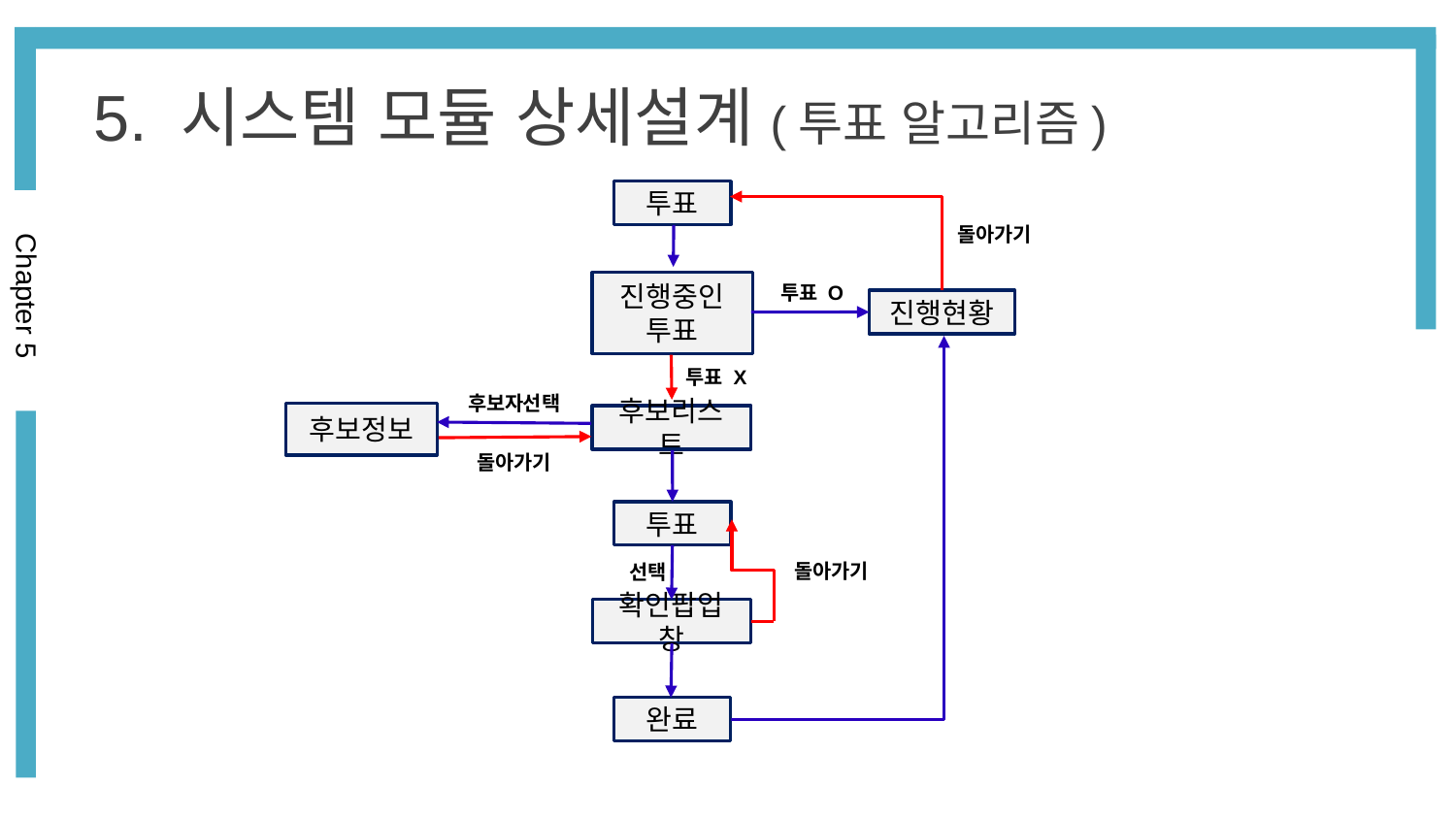

5. 시스템 모듈 상세설계(투표 알고리즘)

투표
돌아가기
Chapter 5
진행중인
투표
투표 O
진행현황
투표 X
후보자선택
후보정보
후보리스트

돌아가기
투표
돌아가기
선택
확인팝업창
완료